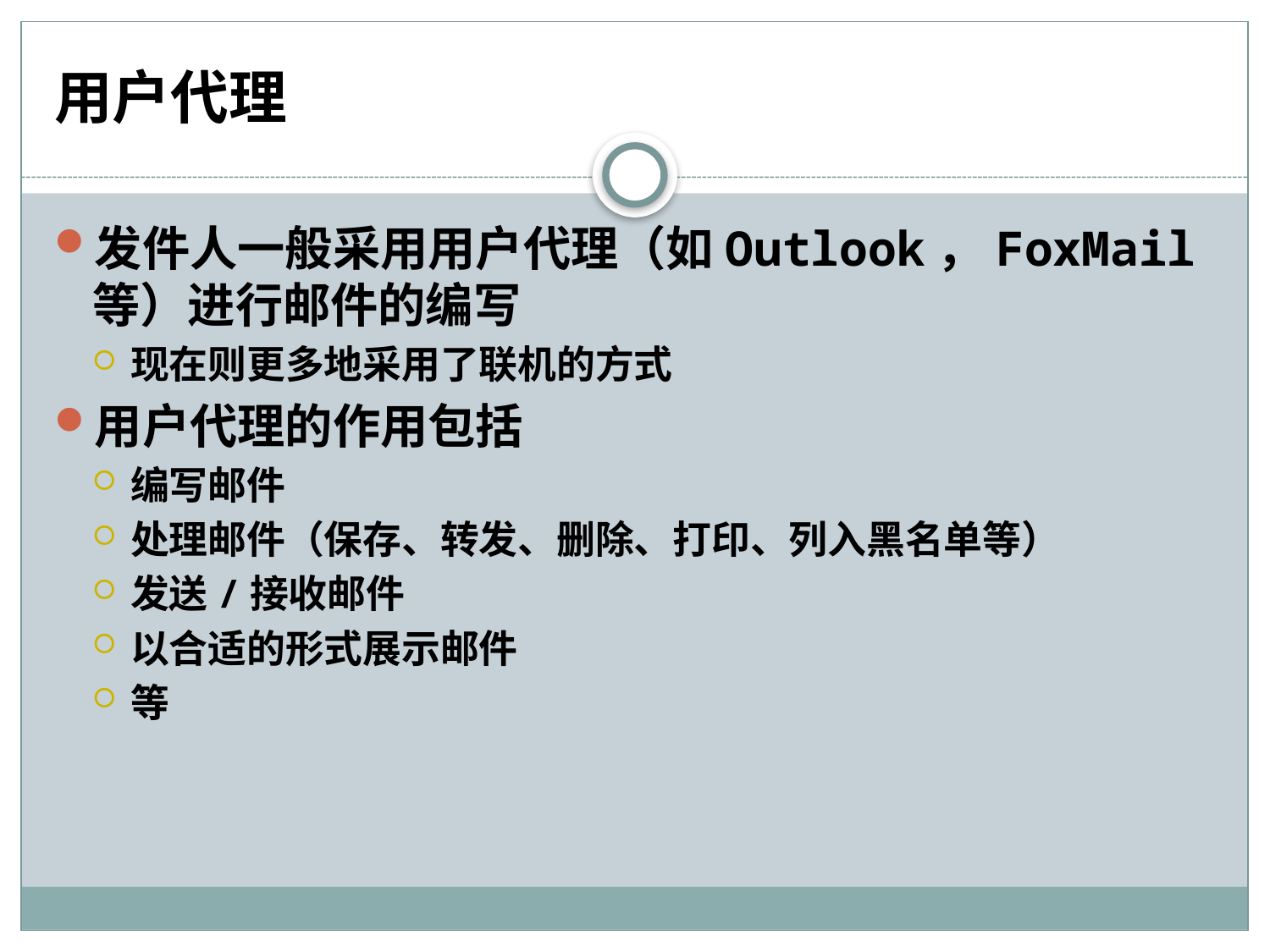

# 用户代理
发件人一般采用用户代理（如Outlook，FoxMail等）进行邮件的编写
现在则更多地采用了联机的方式
用户代理的作用包括
编写邮件
处理邮件（保存、转发、删除、打印、列入黑名单等）
发送/接收邮件
以合适的形式展示邮件
等